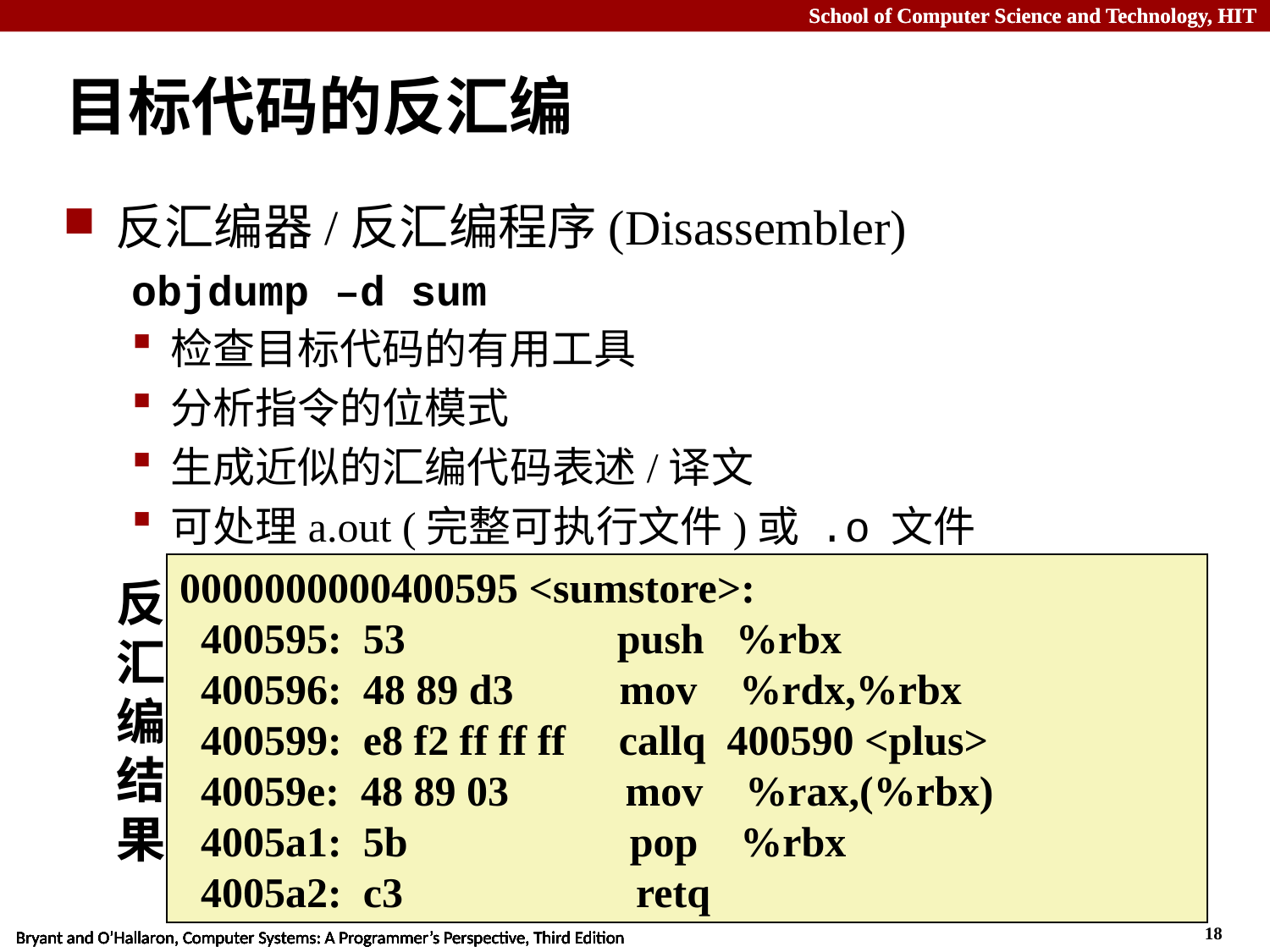

# 目标代码的反汇编
反汇编器/反汇编程序(Disassembler)
objdump –d sum
检查目标代码的有用工具
分析指令的位模式
生成近似的汇编代码表述/译文
可处理a.out (完整可执行文件)或 .o 文件
0000000000400595 <sumstore>:
  400595:  53                    push   %rbx
  400596:  48 89 d3          mov    %rdx,%rbx
  400599:  e8 f2 ff ff ff     callq  400590 <plus>
  40059e:  48 89 03           mov    %rax,(%rbx)
  4005a1:  5b                     pop    %rbx
  4005a2:  c3                      retq
反汇编结果